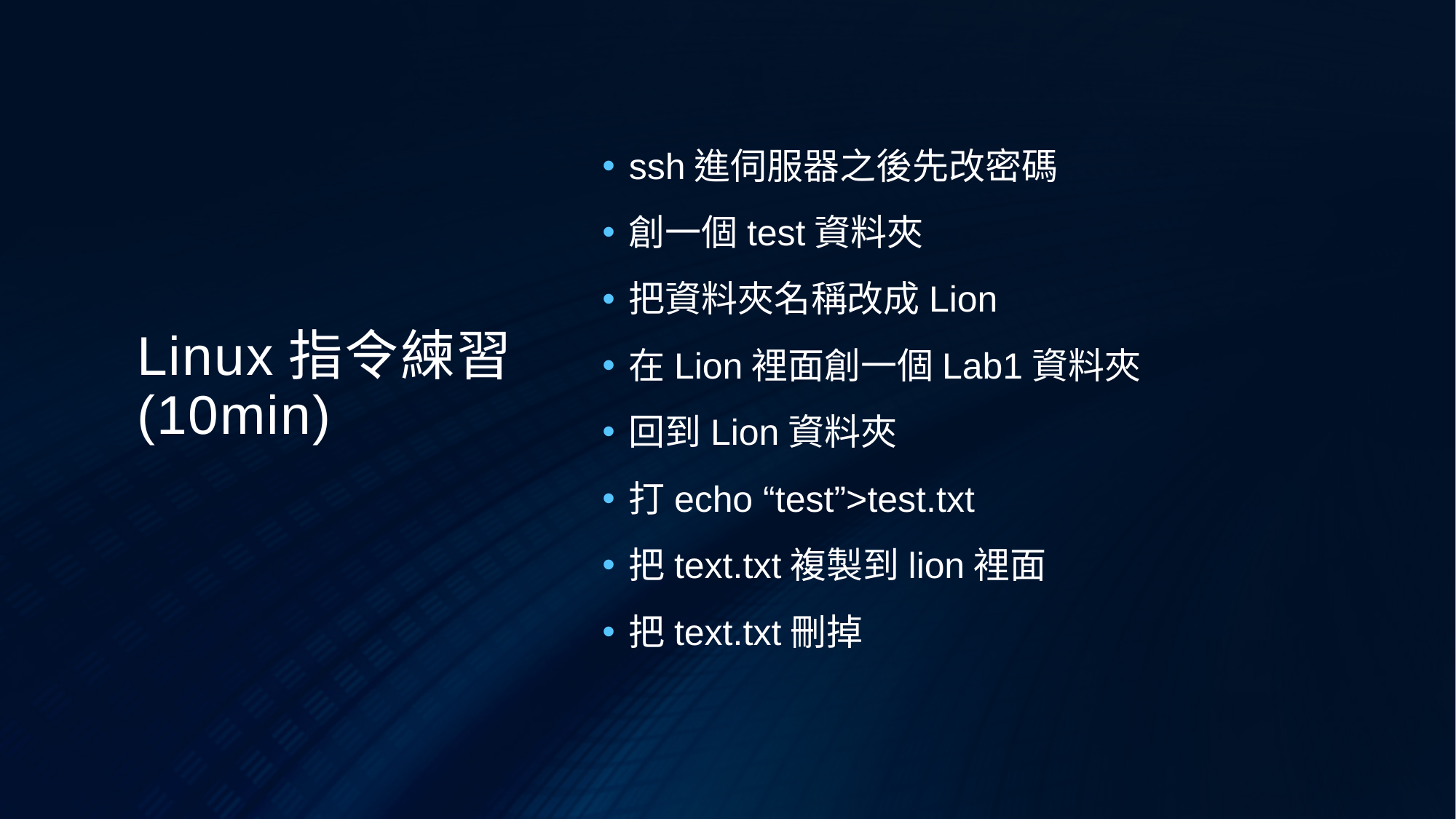

ssh進伺服器之後先改密碼
創一個test資料夾
把資料夾名稱改成Lion
在Lion裡面創一個Lab1資料夾
回到Lion資料夾
打echo “test”>test.txt
把text.txt複製到lion裡面
把text.txt刪掉
# Linux指令練習 (10min)